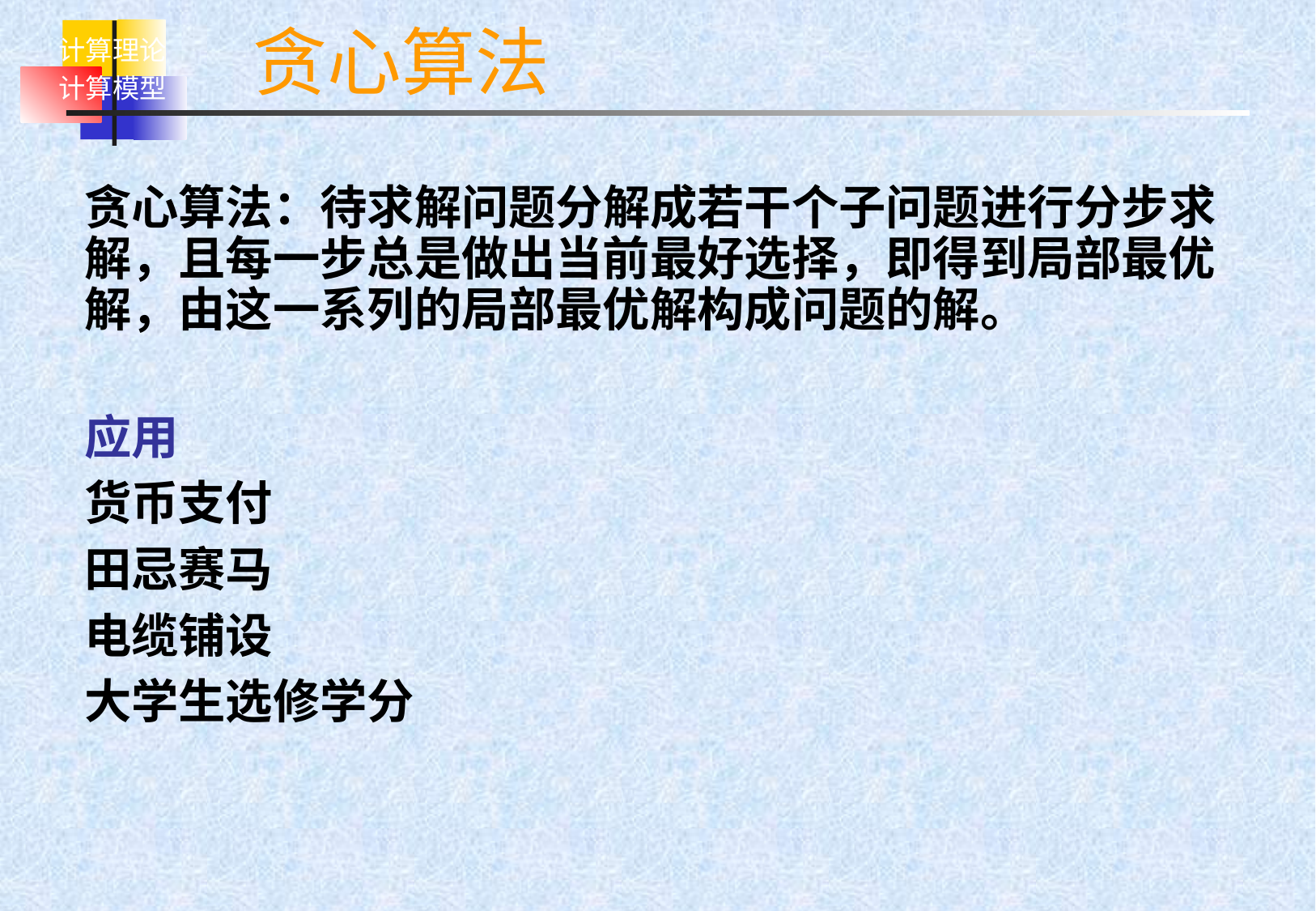

# 贪心算法
贪心算法：待求解问题分解成若干个子问题进行分步求解，且每一步总是做出当前最好选择，即得到局部最优解，由这一系列的局部最优解构成问题的解。

应用
货币支付
田忌赛马
电缆铺设
大学生选修学分